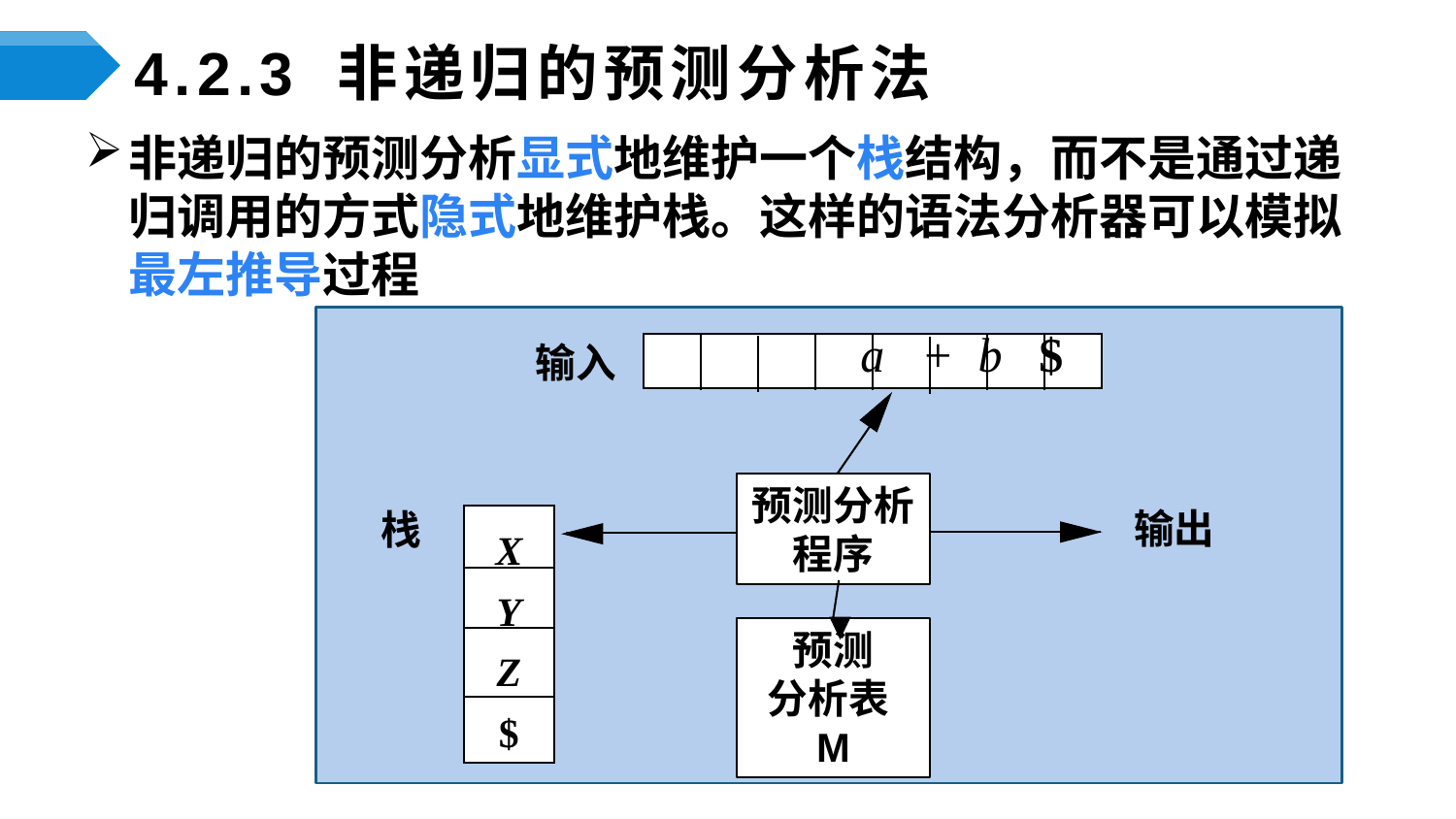

# 4.2.3 非递归的预测分析法
非递归的预测分析显式地维护一个栈结构，而不是通过递归调用的方式隐式地维护栈。这样的语法分析器可以模拟最左推导过程

输入
a   +  b   $

预测分析程序
输出
栈
X
Y
Z
$

预测
分析表M